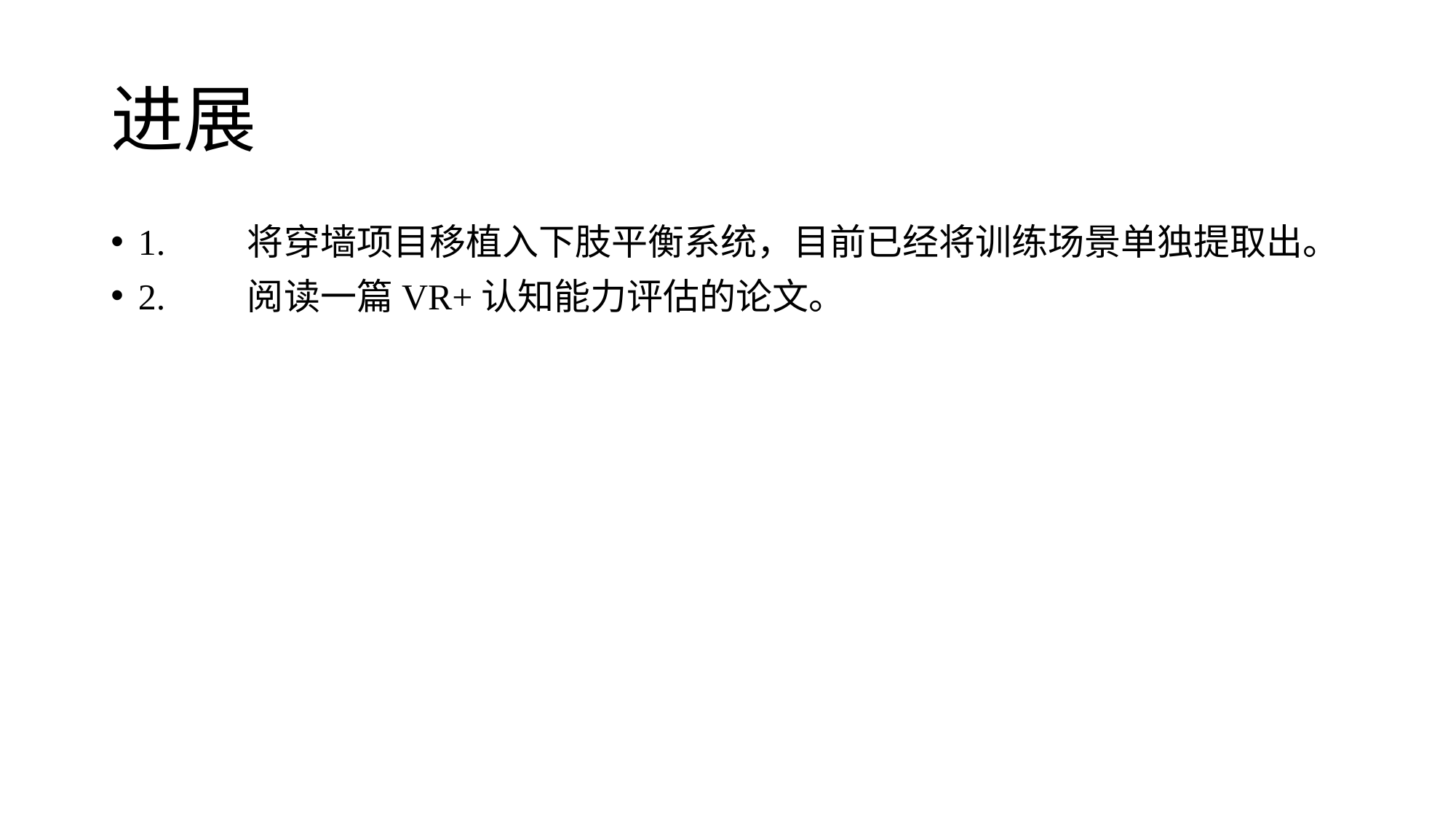

# 进展
1.	将穿墙项目移植入下肢平衡系统，目前已经将训练场景单独提取出。
2.	阅读一篇VR+认知能力评估的论文。